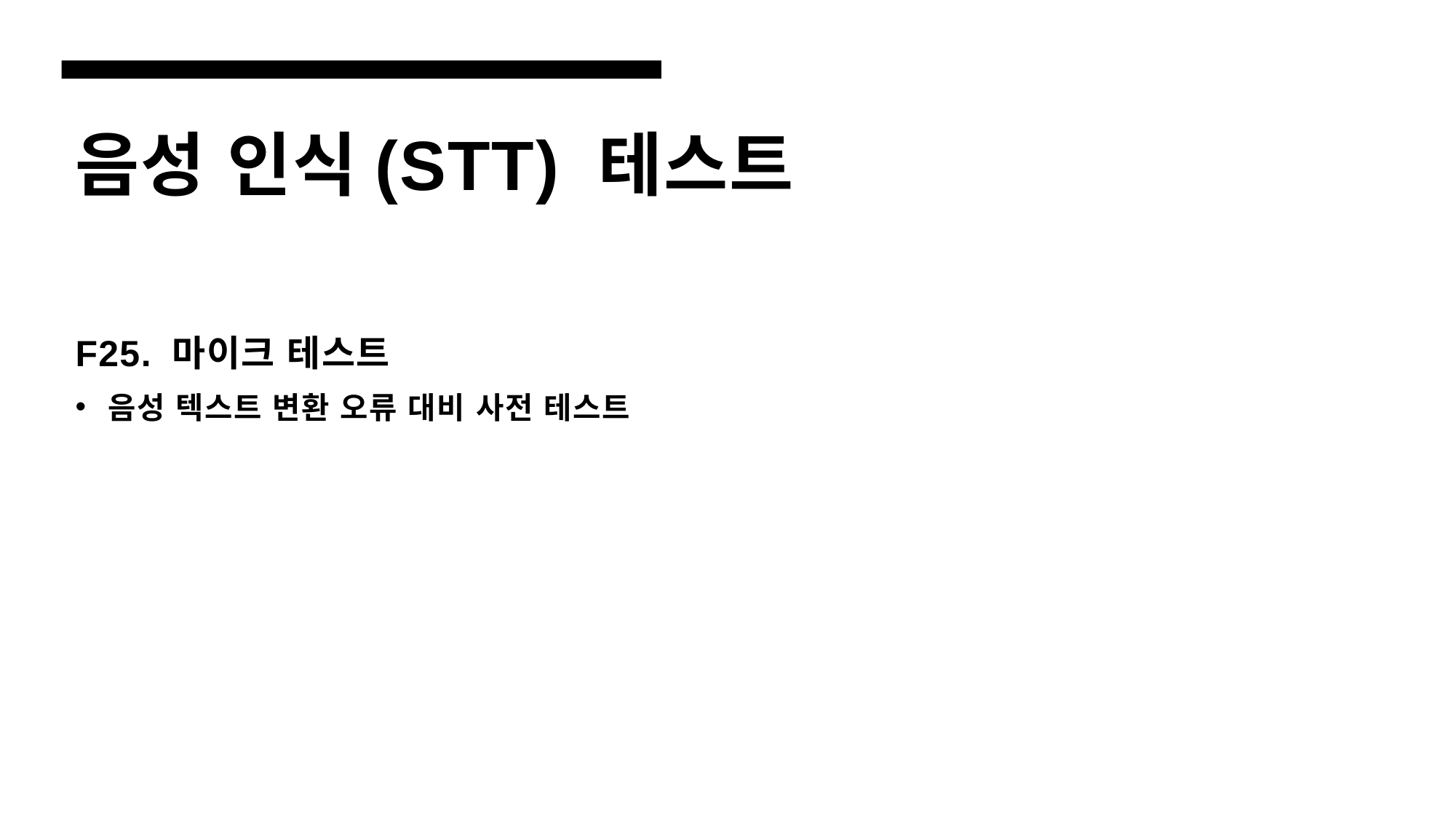

# 음성 인식(STT) 테스트
F25. 마이크 테스트
음성 텍스트 변환 오류 대비 사전 테스트